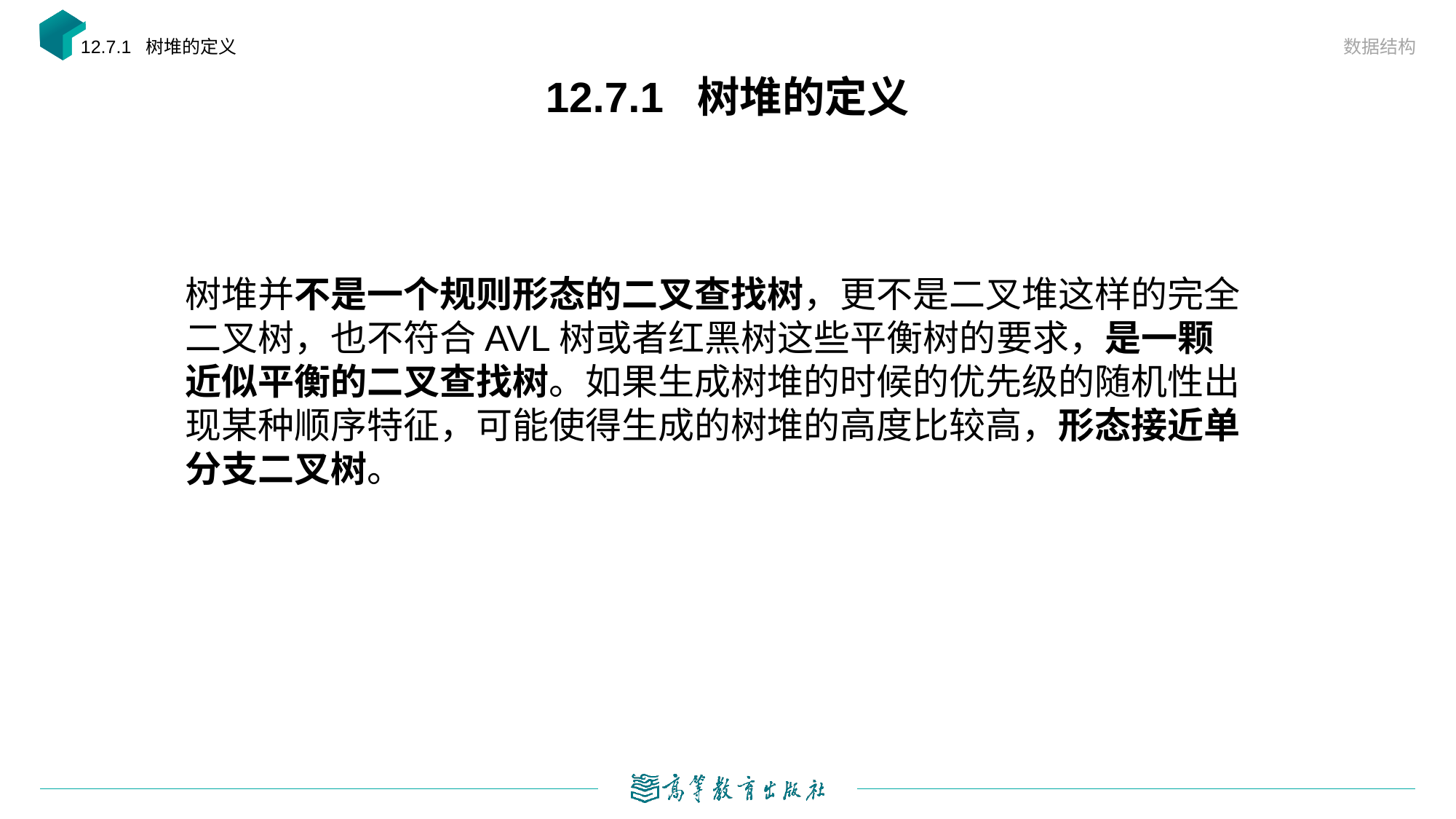

数据结构
12.7.1  树堆的定义
# 12.7.1  树堆的定义
树堆并不是一个规则形态的二叉查找树，更不是二叉堆这样的完全二叉树，也不符合AVL树或者红黑树这些平衡树的要求，是一颗近似平衡的二叉查找树。如果生成树堆的时候的优先级的随机性出现某种顺序特征，可能使得生成的树堆的高度比较高，形态接近单分支二叉树。